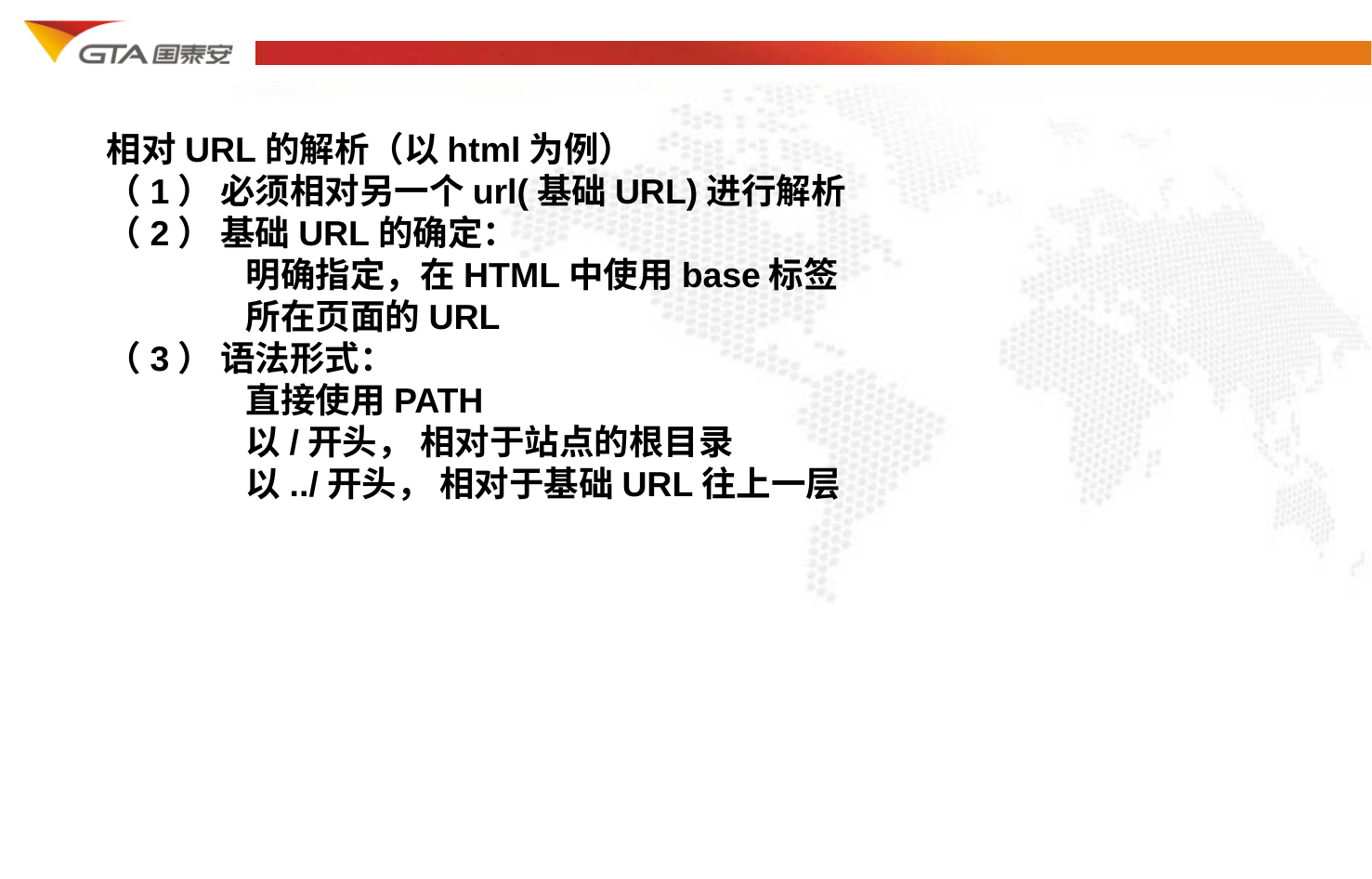

相对URL的解析（以html为例）
（1） 必须相对另一个url(基础URL)进行解析
（2） 基础URL的确定：
	明确指定，在HTML中使用base标签
	所在页面的URL
（3） 语法形式：
	直接使用PATH
	以/开头， 相对于站点的根目录
	以../开头， 相对于基础URL往上一层